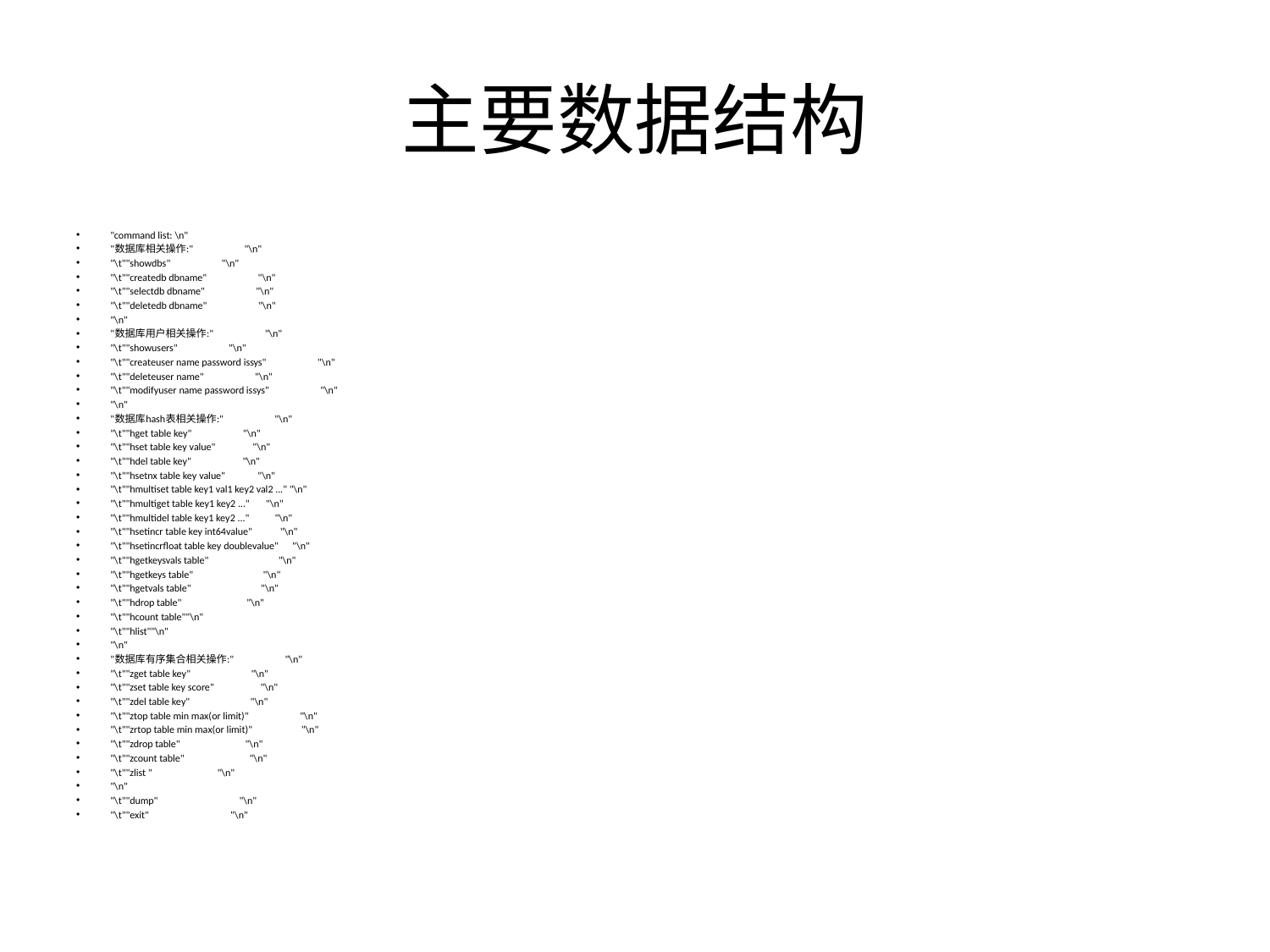

# 主要数据结构
"command list: \n"
"数据库相关操作:"                      "\n"
"\t""showdbs"                      "\n"
"\t""createdb dbname"                      "\n"
"\t""selectdb dbname"                      "\n"
"\t""deletedb dbname"                      "\n"
"\n"
"数据库用户相关操作:"                      "\n"
"\t""showusers"                      "\n"
"\t""createuser name password issys"                      "\n"
"\t""deleteuser name"                      "\n"
"\t""modifyuser name password issys"                      "\n"
"\n"
"数据库hash表相关操作:"                      "\n"
"\t""hget table key"                      "\n"
"\t""hset table key value"                "\n"
"\t""hdel table key"                      "\n"
"\t""hsetnx table key value"              "\n"
"\t""hmultiset table key1 val1 key2 val2 ..." "\n"
"\t""hmultiget table key1 key2 ..."       "\n"
"\t""hmultidel table key1 key2 ..."           "\n"
"\t""hsetincr table key int64value"            "\n"
"\t""hsetincrfloat table key doublevalue"      "\n"
"\t""hgetkeysvals table"                              "\n"
"\t""hgetkeys table"                              "\n"
"\t""hgetvals table"                              "\n"
"\t""hdrop table"                            "\n"
"\t""hcount table""\n"
"\t""hlist""\n"
"\n"
"数据库有序集合相关操作:"                      "\n"
"\t""zget table key"                          "\n"
"\t""zset table key score"                    "\n"
"\t""zdel table key"                          "\n"
"\t""ztop table min max(or limit)"                      "\n"
"\t""zrtop table min max(or limit)"                     "\n"
"\t""zdrop table"                            "\n"
"\t""zcount table"                            "\n"
"\t""zlist "                            "\n"
"\n"
"\t""dump"                                   "\n"
"\t""exit"                                   "\n"